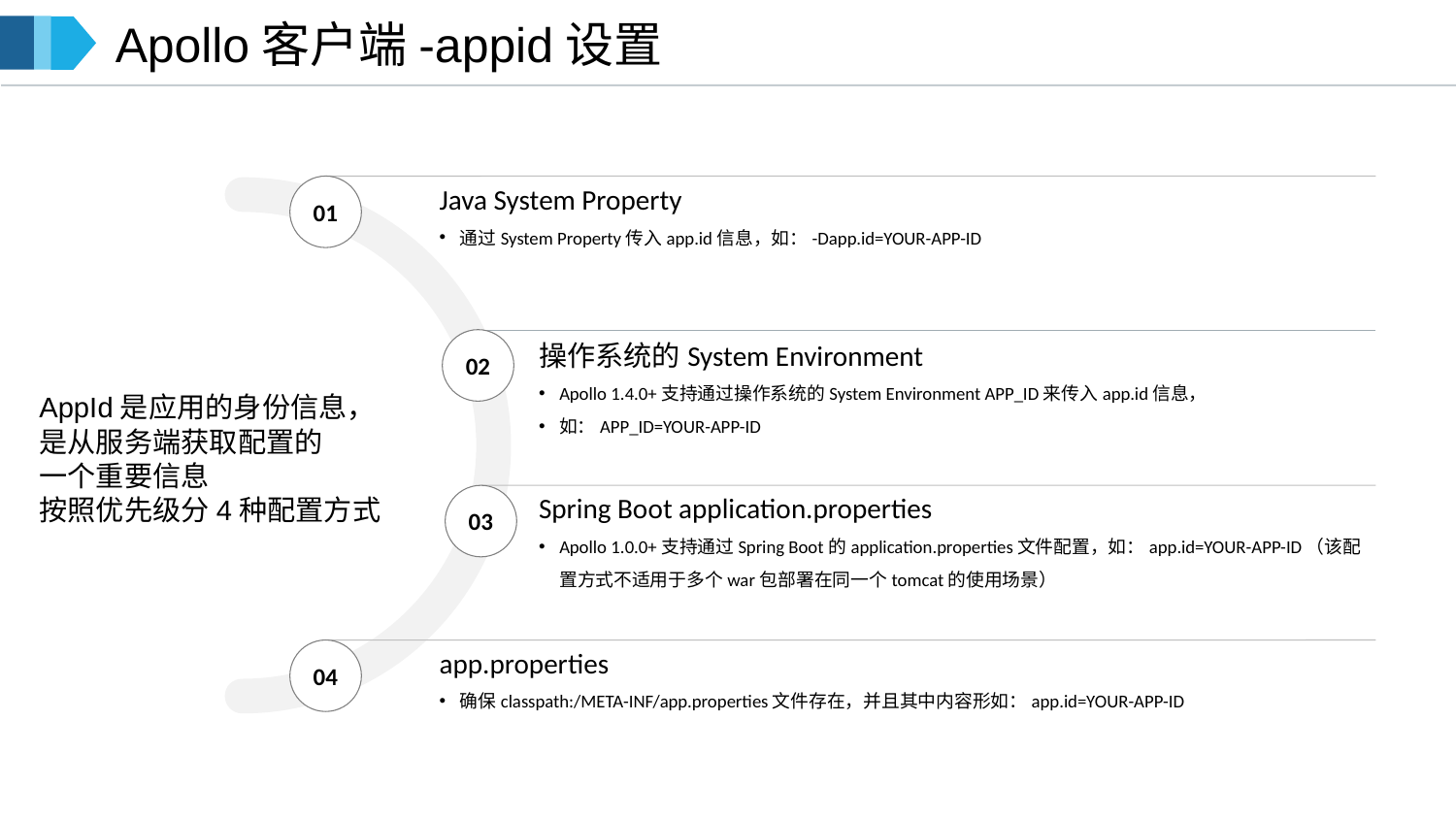

Apollo客户端-appid设置
01
Java System Property
通过System Property传入app.id信息，如：-Dapp.id=YOUR-APP-ID

操作系统的System Environment
Apollo 1.4.0+支持通过操作系统的System Environment APP_ID来传入app.id信息，
如：APP_ID=YOUR-APP-ID

AppId是应用的身份信息，
是从服务端获取配置的
一个重要信息
按照优先级分4种配置方式

Spring Boot application.properties
Apollo 1.0.0+支持通过Spring Boot的application.properties文件配置，如：app.id=YOUR-APP-ID（该配置方式不适用于多个war包部署在同一个tomcat的使用场景）
03

Oct-Des
04
app.properties
确保classpath:/META-INF/app.properties文件存在，并且其中内容形如：app.id=YOUR-APP-ID
02